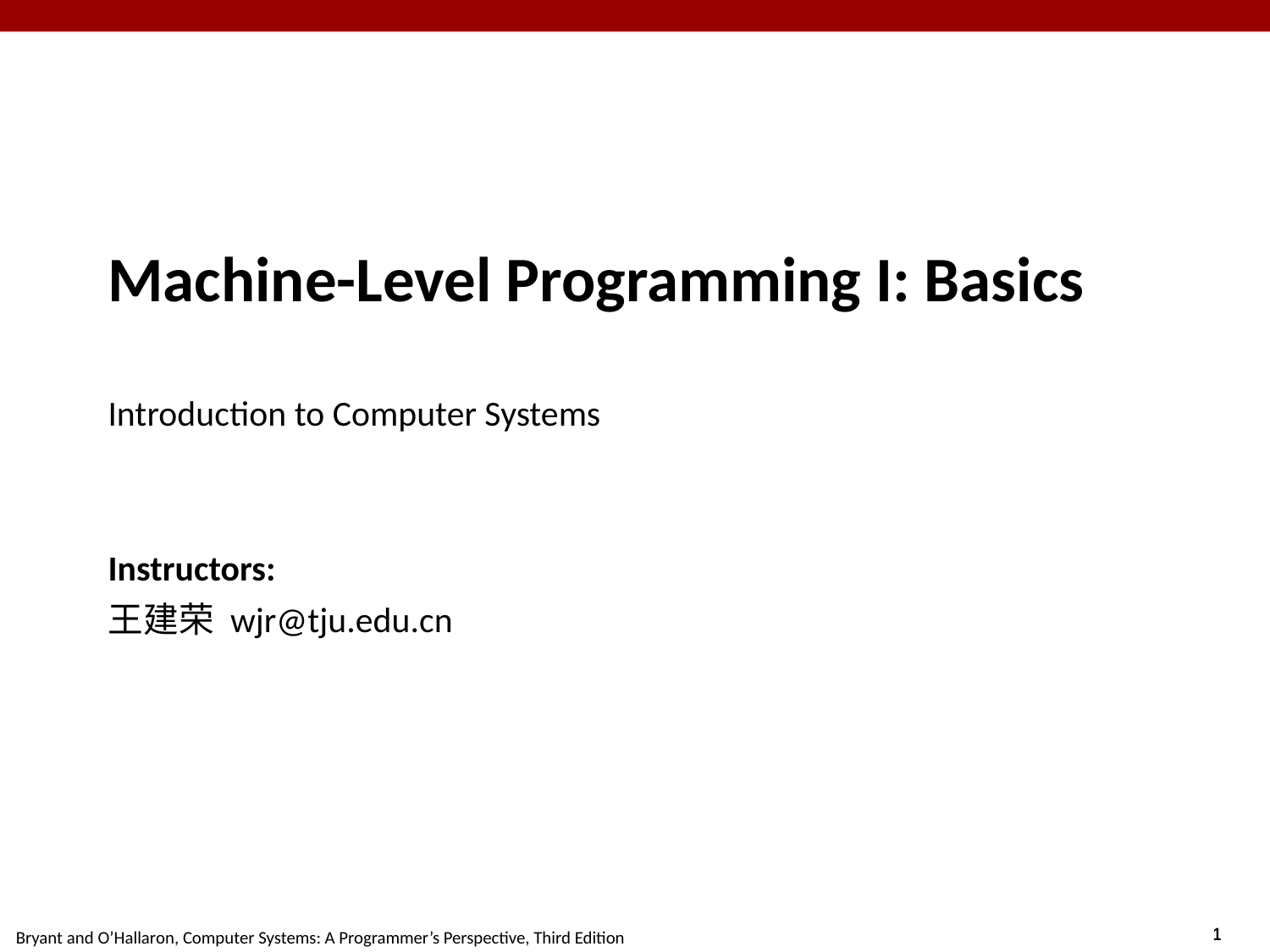

# Machine-Level Programming I: Basics Introduction to Computer Systems
Instructors:
王建荣 wjr@tju.edu.cn